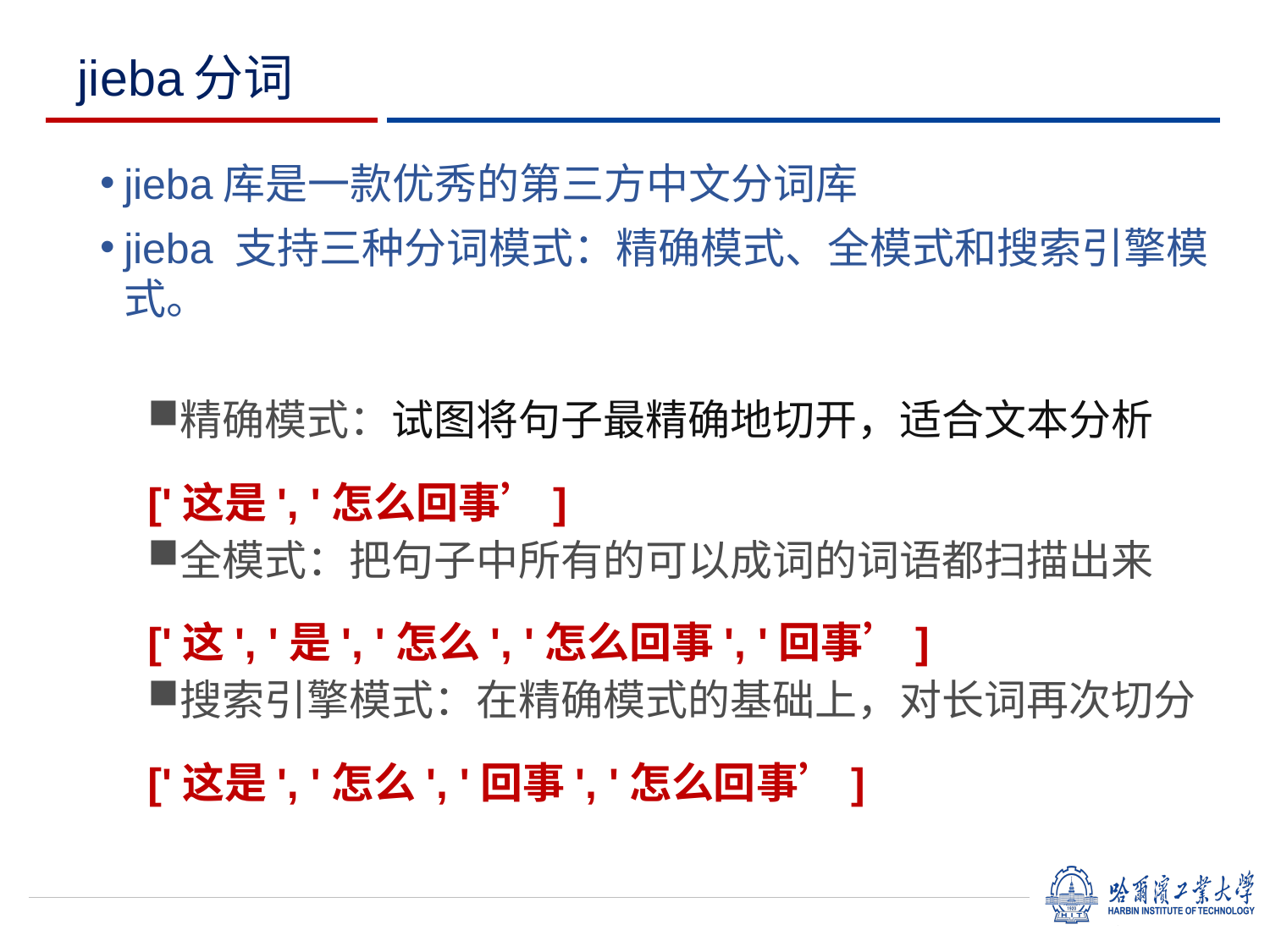

# jieba分词
jieba库是一款优秀的第三方中文分词库
jieba 支持三种分词模式：精确模式、全模式和搜索引擎模式。

精确模式：试图将句子最精确地切开，适合文本分析
['这是', '怎么回事’]
全模式：把句子中所有的可以成词的词语都扫描出来
['这', '是', '怎么', '怎么回事', '回事’]
搜索引擎模式：在精确模式的基础上，对长词再次切分
['这是', '怎么', '回事', '怎么回事’]